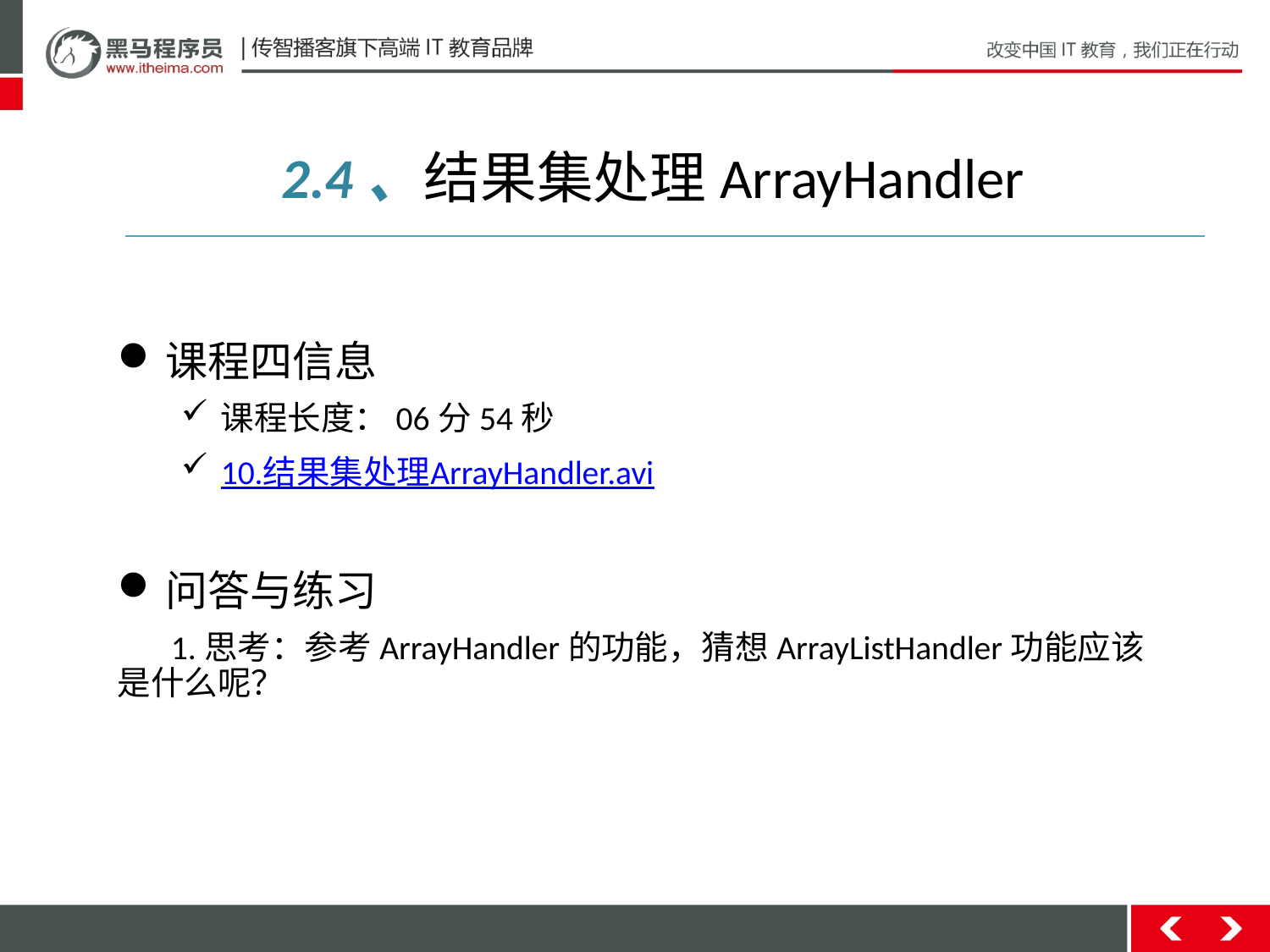

2.4、结果集处理ArrayHandler

课程四信息
课程长度：06分54秒
10.结果集处理ArrayHandler.avi

问答与练习
       1.思考：参考ArrayHandler的功能，猜想ArrayListHandler功能应该是什么呢？